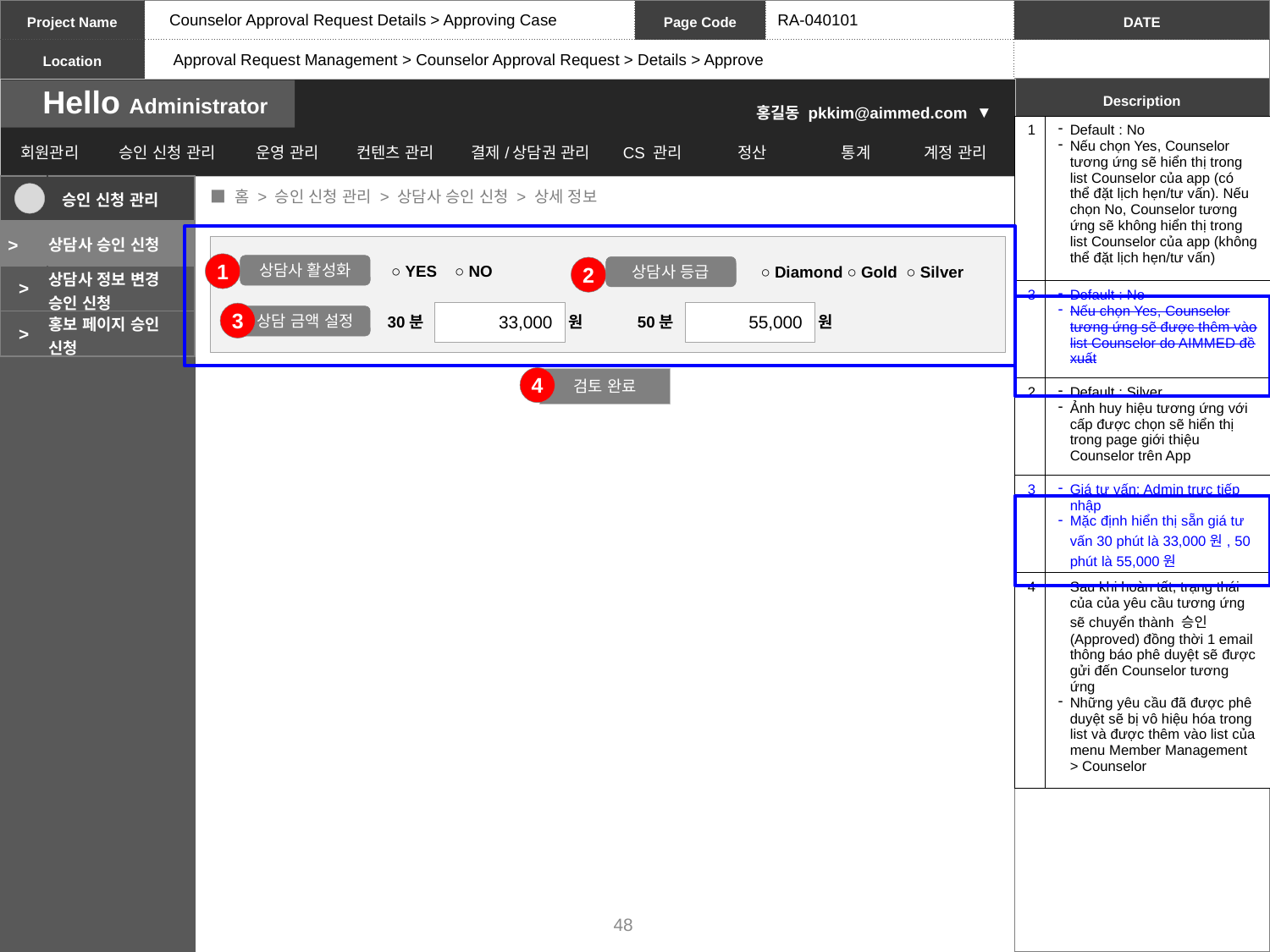

Counselor Approval Request Details > Approving Case
RA-040101
Approval Request Management > Counselor Approval Request > Details > Approve
| 1 | Default : No Nếu chọn Yes, Counselor tương ứng sẽ hiển thị trong list Counselor của app (có thể đặt lịch hẹn/tư vấn). Nếu chọn No, Counselor tương ứng sẽ không hiển thị trong list Counselor của app (không thể đặt lịch hẹn/tư vấn) |
| --- | --- |
| 3 | Default : No Nếu chọn Yes, Counselor tương ứng sẽ được thêm vào list Counselor do AIMMED đề xuất |
| 2 | Default : Silver Ảnh huy hiệu tương ứng với cấp được chọn sẽ hiển thị trong page giới thiệu Counselor trên App |
| 3 | Giá tư vấn: Admin trực tiếp nhập Mặc định hiển thị sẵn giá tư vấn 30 phút là 33,000원, 50 phút là 55,000원 |
| 4 | Sau khi hoàn tất, trạng thái của của yêu cầu tương ứng sẽ chuyển thành 승인 (Approved) đồng thời 1 email thông báo phê duyệt sẽ được gửi đến Counselor tương ứng Những yêu cầu đã được phê duyệt sẽ bị vô hiệu hóa trong list và được thêm vào list của menu Member Management > Counselor |
   ■ 홈 > 승인 신청 관리 > 상담사 승인 신청 > 상세 정보

|  | 승인 신청 관리 |
| --- | --- |
| > | 상담사 승인 신청 |
| > | 상담사 정보 변경 승인 신청 |
| > | 홍보 페이지 승인 신청 |

1
  ○ YES    ○ NO
상담사 활성화
  ○ Diamond ○ Gold  ○ Silver
상담사 등급
2

33,000
55,000
3
상담 금액 설정
30분
원
50분
원
4
검토 완료

48